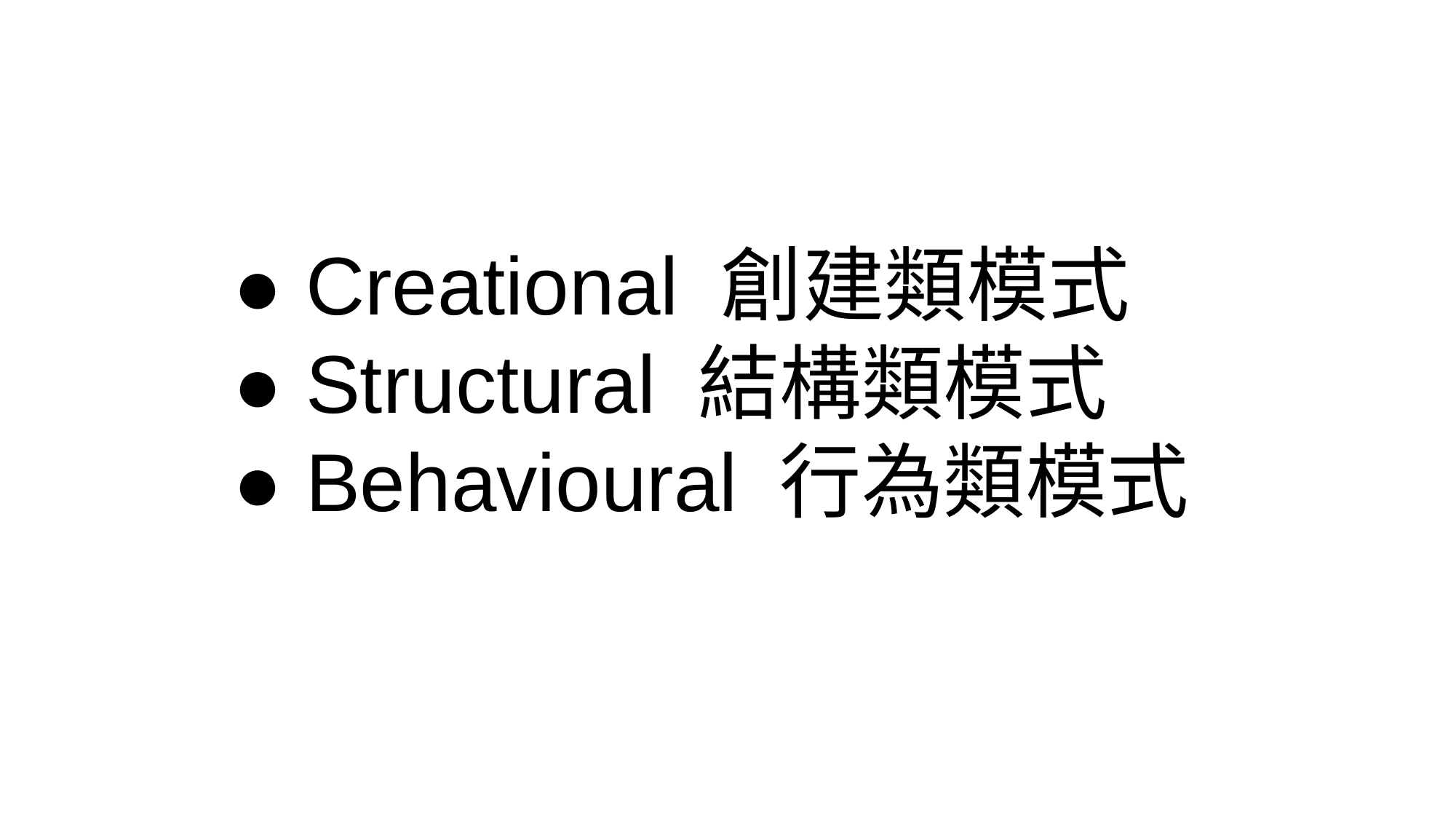

● Creational 創建類模式
● Structural 結構類模式
● Behavioural 行為類模式